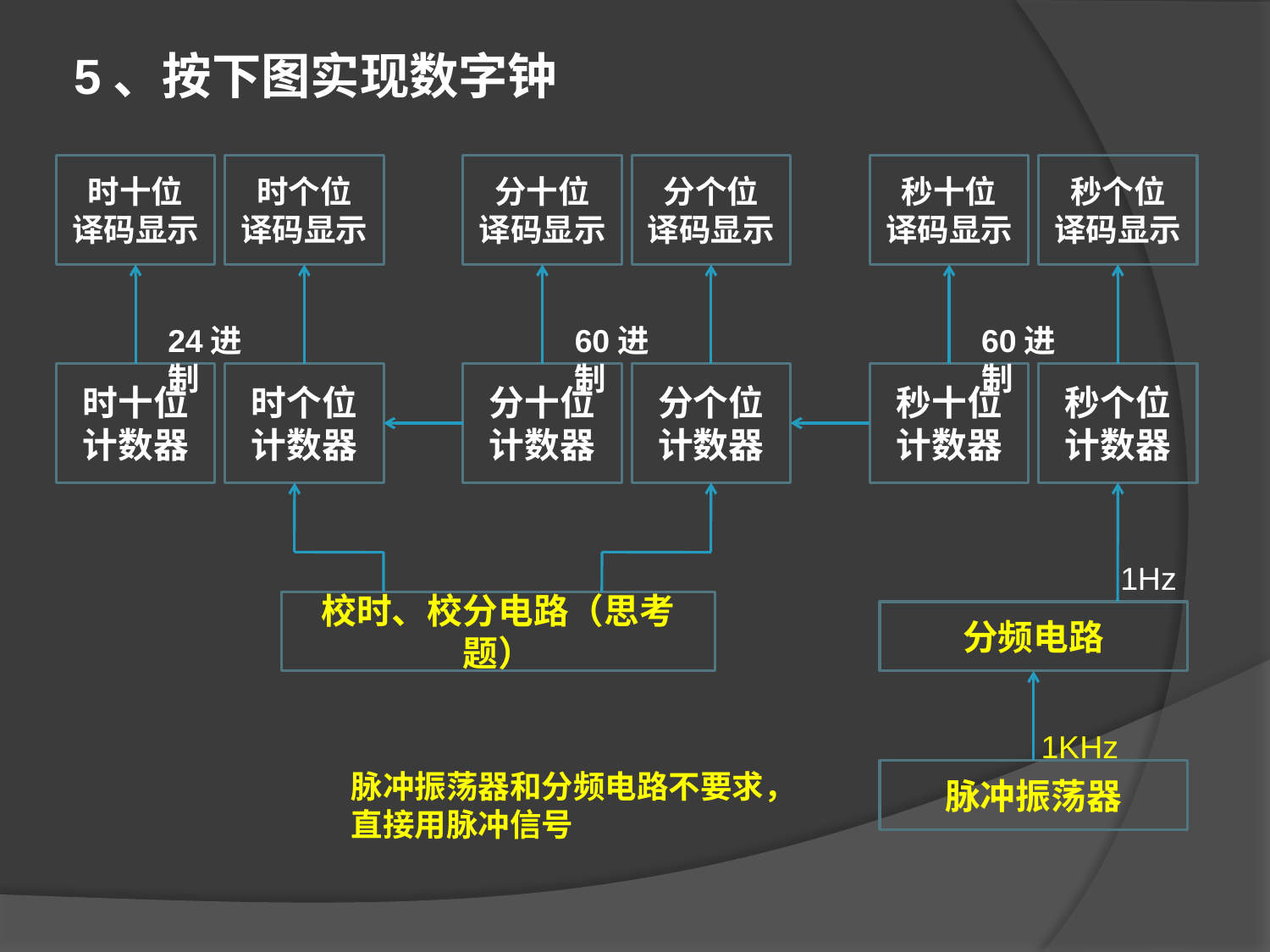

5、按下图实现数字钟
时十位
译码显示
时个位
译码显示
分十位
译码显示
分个位
译码显示
秒十位
译码显示
秒个位
译码显示
24进制
60进制
60进制
时十位
计数器
时个位
计数器
分十位
计数器
分个位
计数器
秒十位
计数器
秒个位
计数器
1Hz
校时、校分电路（思考题）
分频电路
1KHz
脉冲振荡器
脉冲振荡器和分频电路不要求，直接用脉冲信号